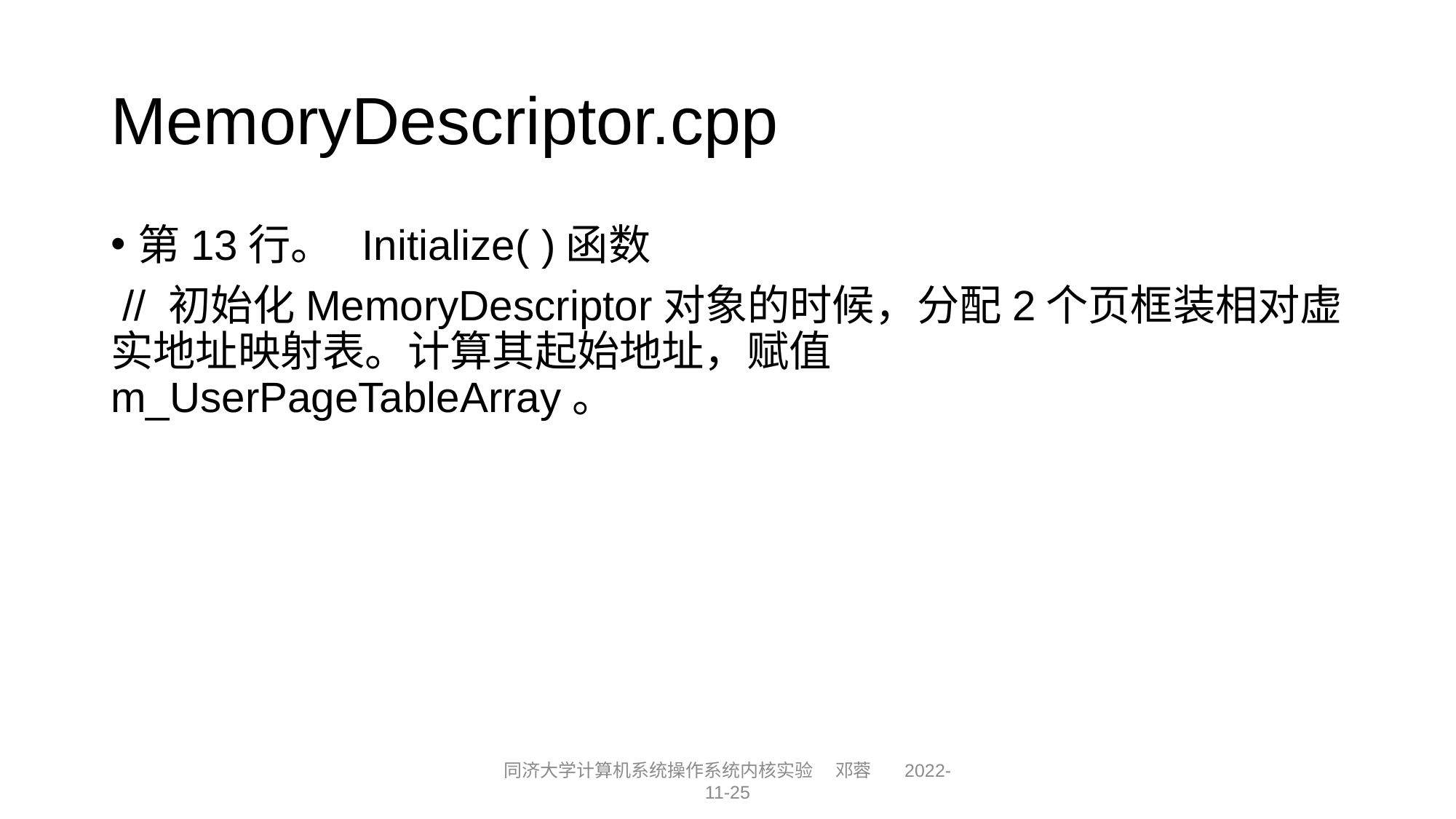

# MemoryDescriptor.cpp
第13行。  Initialize( )函数
 // 初始化MemoryDescriptor对象的时候，分配2个页框装相对虚实地址映射表。计算其起始地址，赋值m_UserPageTableArray。
同济大学计算机系统操作系统内核实验    邓蓉     2022-11-25